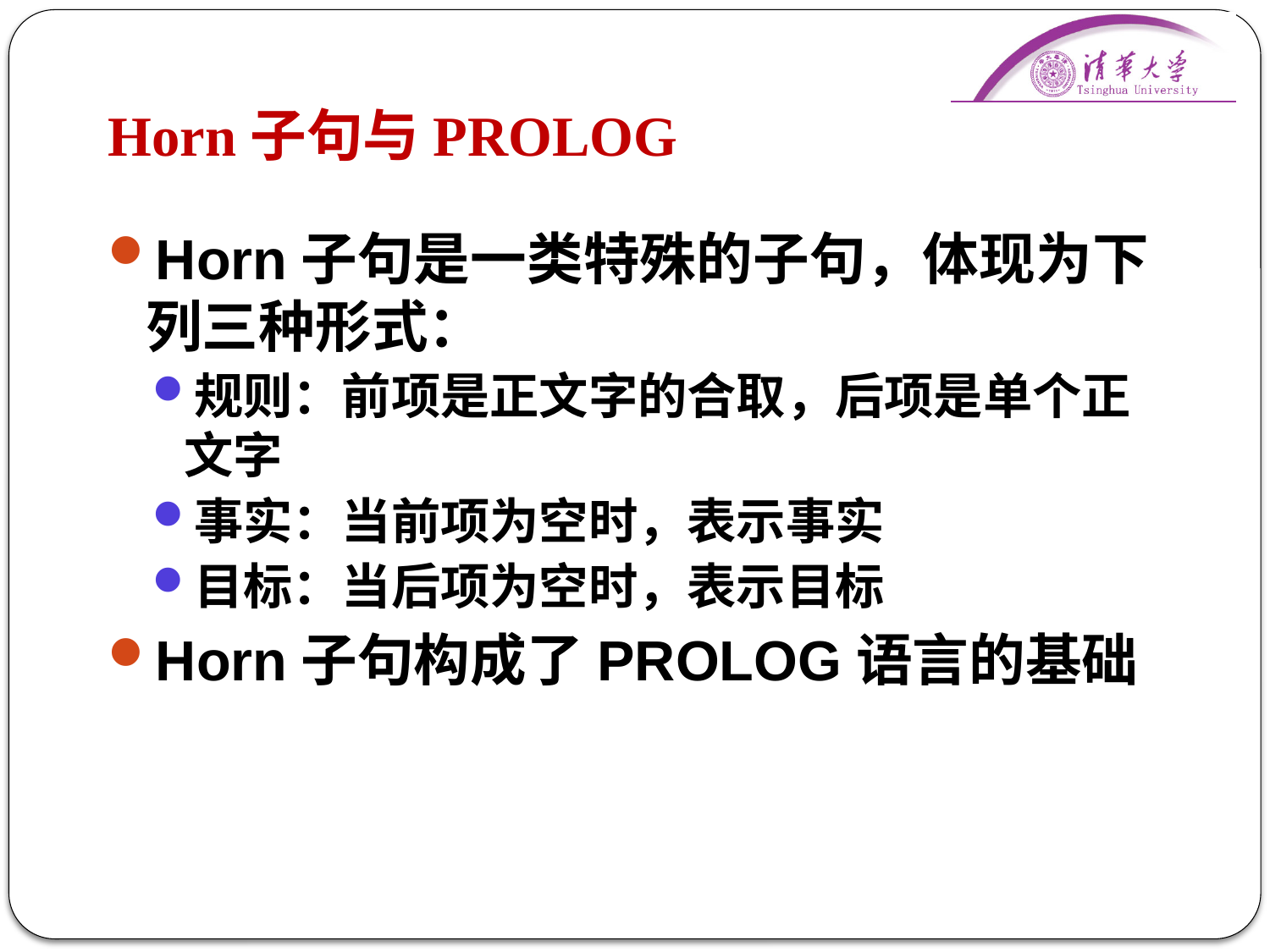

# Horn子句与PROLOG
Horn子句是一类特殊的子句，体现为下列三种形式：
规则：前项是正文字的合取，后项是单个正文字
事实：当前项为空时，表示事实
目标：当后项为空时，表示目标
Horn子句构成了PROLOG语言的基础
47